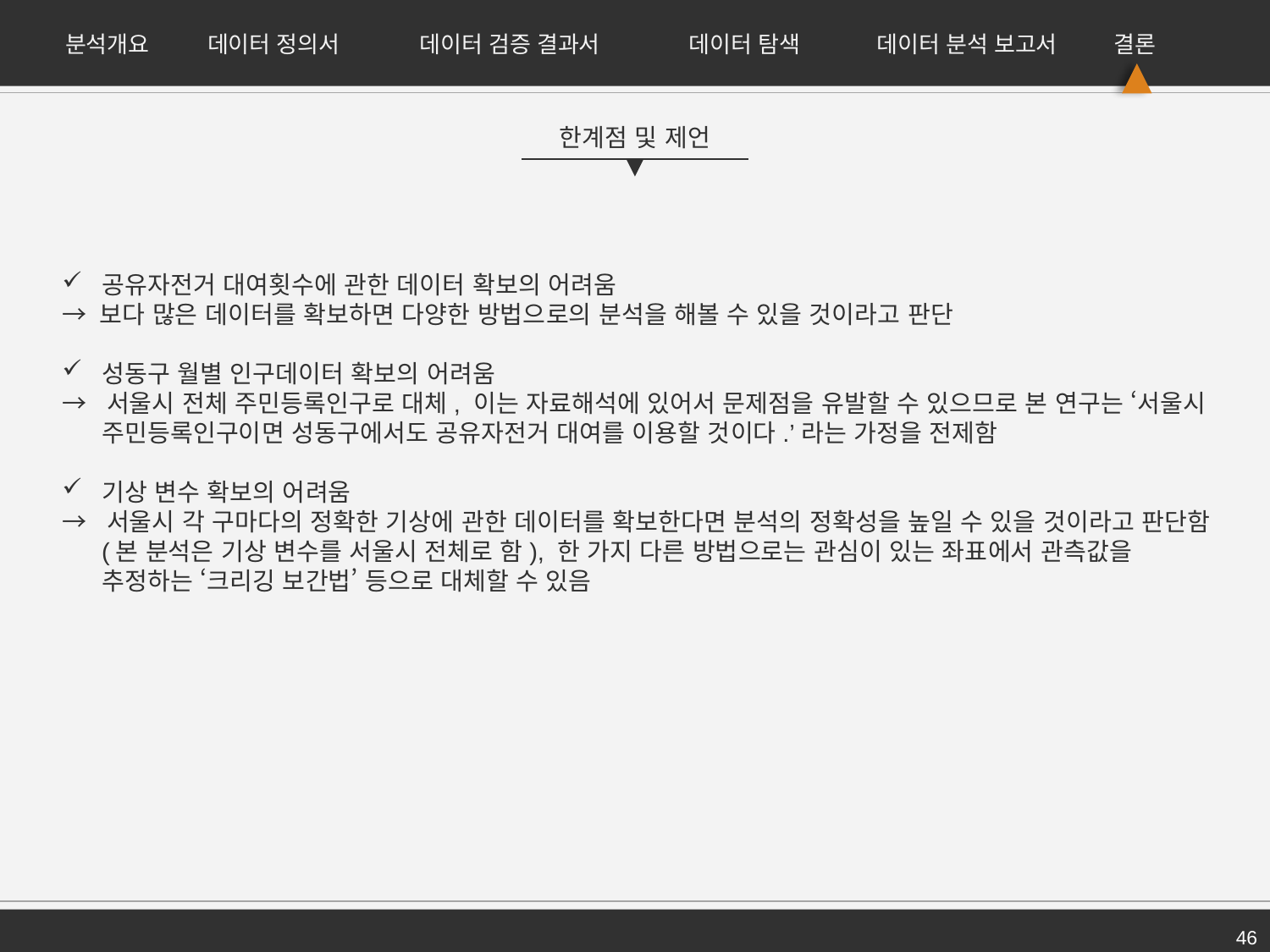

분석개요
데이터 정의서
데이터 검증 결과서
데이터 탐색
데이터 분석 보고서
결론

한계점 및 제언

공유자전거 대여횟수에 관한 데이터 확보의 어려움
→ 보다 많은 데이터를 확보하면 다양한 방법으로의 분석을 해볼 수 있을 것이라고 판단

성동구 월별 인구데이터 확보의 어려움
→  서울시 전체 주민등록인구로 대체, 이는 자료해석에 있어서 문제점을 유발할 수 있으므로 본 연구는 ‘서울시 주민등록인구이면 성동구에서도 공유자전거 대여를 이용할 것이다.’라는 가정을 전제함

기상 변수 확보의 어려움
→  서울시 각 구마다의 정확한 기상에 관한 데이터를 확보한다면 분석의 정확성을 높일 수 있을 것이라고 판단함(본 분석은 기상 변수를 서울시 전체로 함), 한 가지 다른 방법으로는 관심이 있는 좌표에서 관측값을 추정하는 ‘크리깅 보간법’ 등으로 대체할 수 있음

46